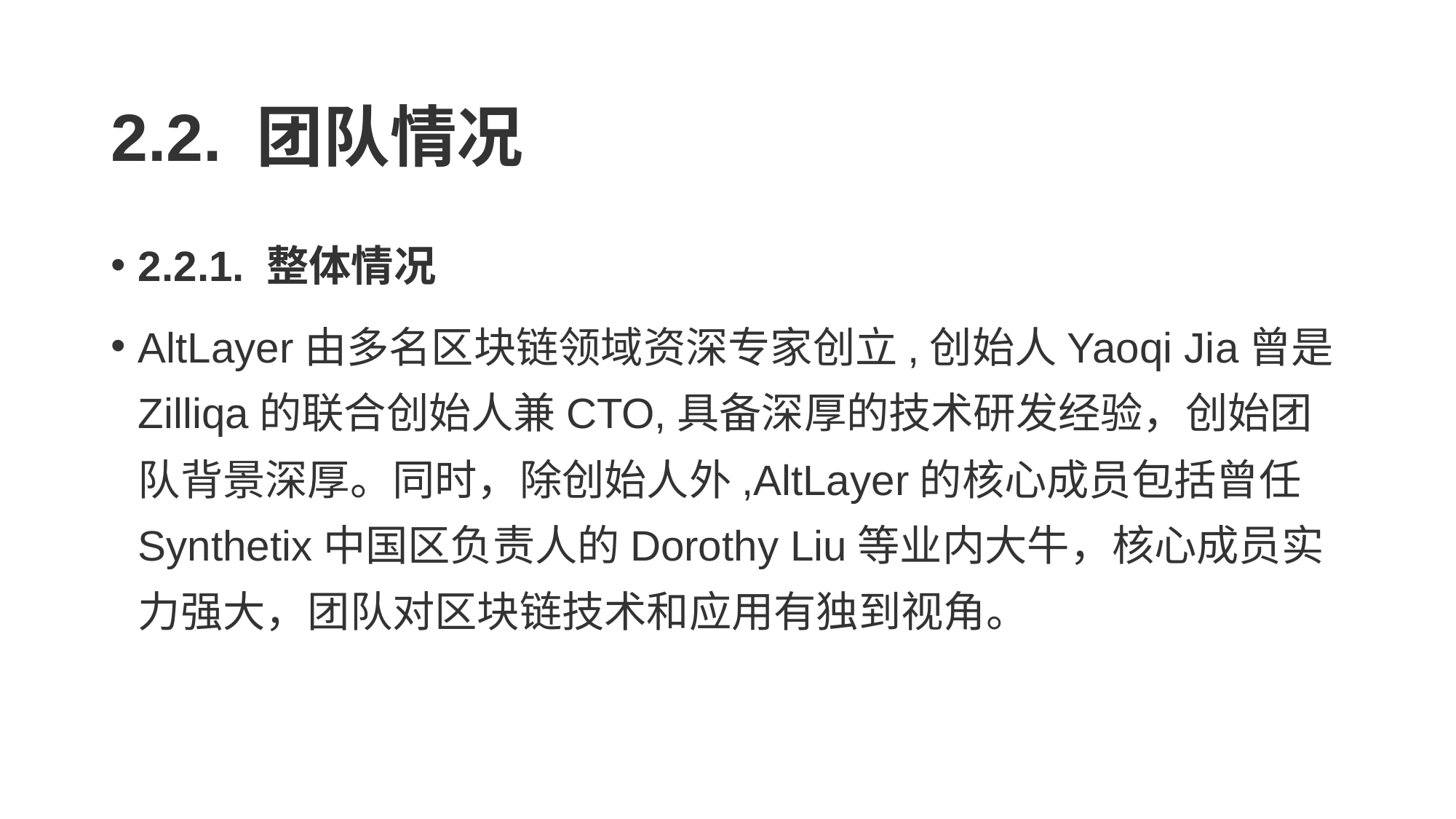

# 2.2. 团队情况
2.2.1. 整体情况
AltLayer由多名区块链领域资深专家创立,创始人Yaoqi Jia曾是Zilliqa的联合创始人兼CTO,具备深厚的技术研发经验，创始团队背景深厚。同时，除创始人外,AltLayer的核心成员包括曾任Synthetix中国区负责人的Dorothy Liu等业内大牛，核心成员实力强大，团队对区块链技术和应用有独到视角。